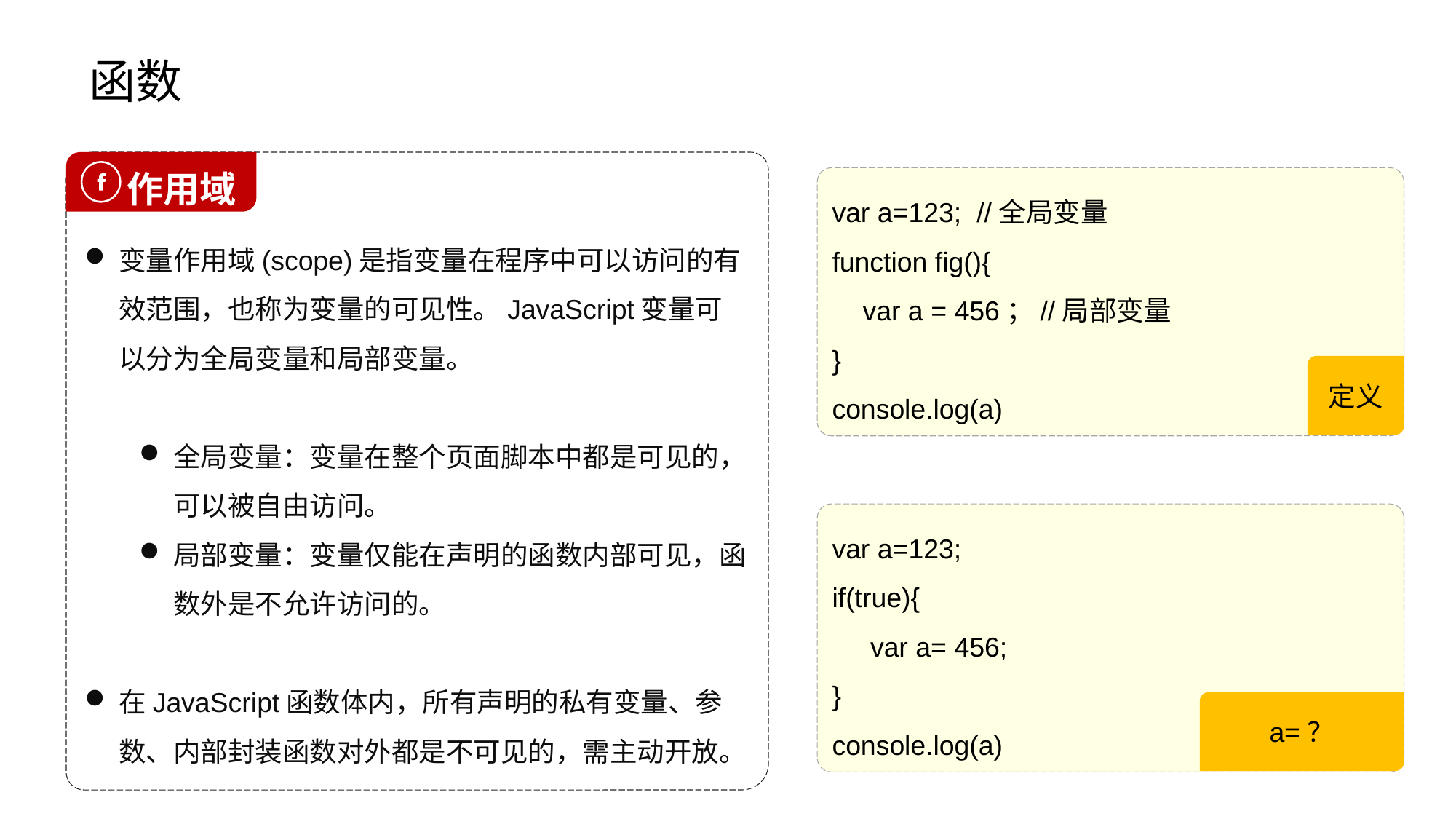

# 函数
变量作用域(scope)是指变量在程序中可以访问的有效范围，也称为变量的可见性。JavaScript变量可以分为全局变量和局部变量。

全局变量：变量在整个页面脚本中都是可见的，可以被自由访问。
局部变量：变量仅能在声明的函数内部可见，函数外是不允许访问的。

在JavaScript函数体内，所有声明的私有变量、参数、内部封装函数对外都是不可见的，需主动开放。
       作用域

var a=123;  //全局变量
function fig(){
    var a = 456；//局部变量
}
console.log(a)
定义
var a=123;
if(true){
     var a= 456;
}
console.log(a)
a=？